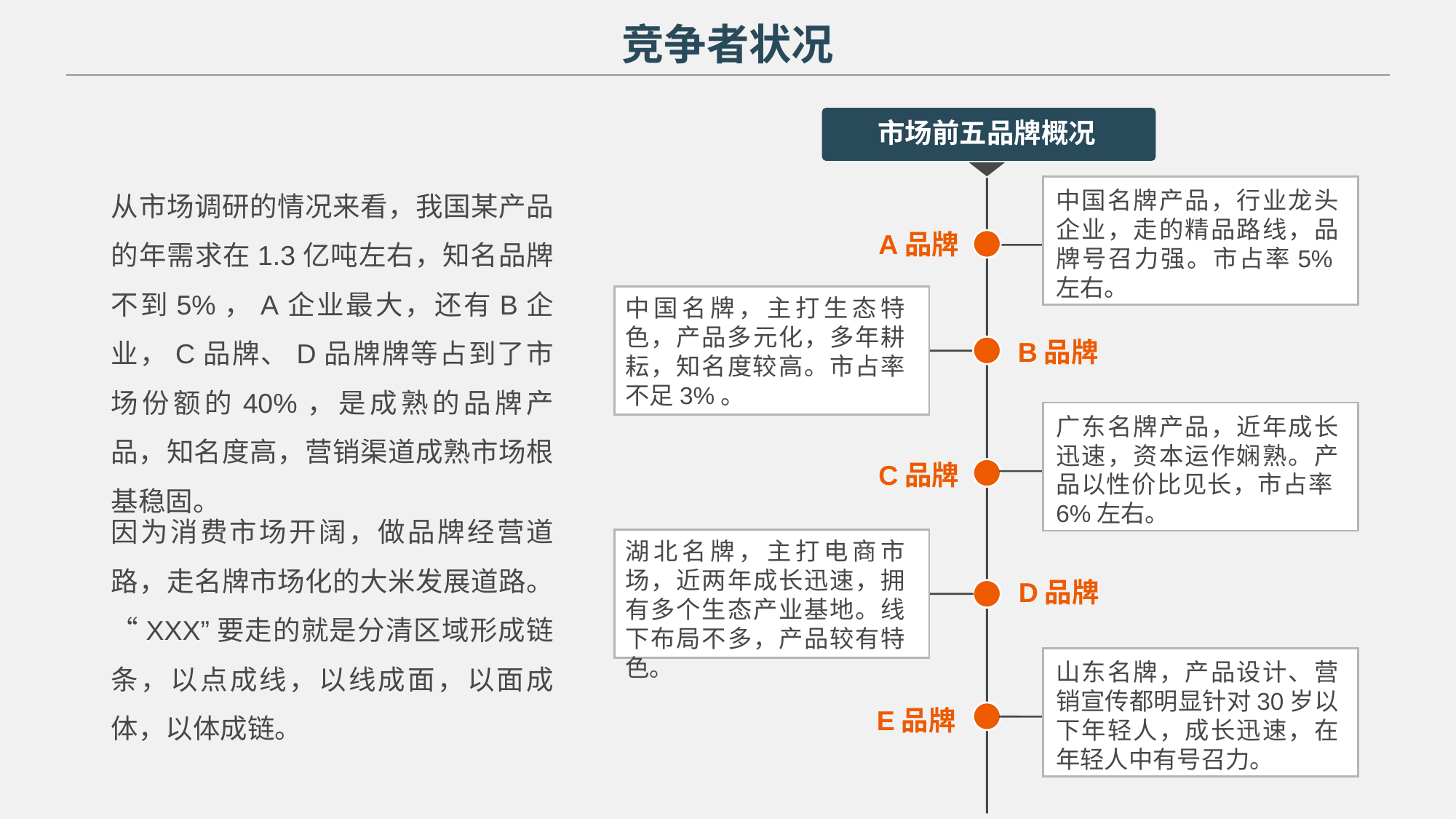

竞争者状况

市场前五品牌概况

从市场调研的情况来看，我国某产品的年需求在1.3亿吨左右，知名品牌不到5%，A企业最大，还有B企业，C品牌、D品牌牌等占到了市场份额的40%，是成熟的品牌产品，知名度高，营销渠道成熟市场根基稳固。

中国名牌产品，行业龙头企业，走的精品路线，品牌号召力强。市占率5%左右。

A品牌

中国名牌，主打生态特色，产品多元化，多年耕耘，知名度较高。市占率不足3%。
B品牌

广东名牌产品，近年成长迅速，资本运作娴熟。产品以性价比见长，市占率6%左右。
C品牌

因为消费市场开阔，做品牌经营道路，走名牌市场化的大米发展道路。“XXX”要走的就是分清区域形成链条，以点成线，以线成面，以面成体，以体成链。

湖北名牌，主打电商市场，近两年成长迅速，拥有多个生态产业基地。线下布局不多，产品较有特色。
D品牌

山东名牌，产品设计、营销宣传都明显针对30岁以下年轻人，成长迅速，在年轻人中有号召力。
E品牌